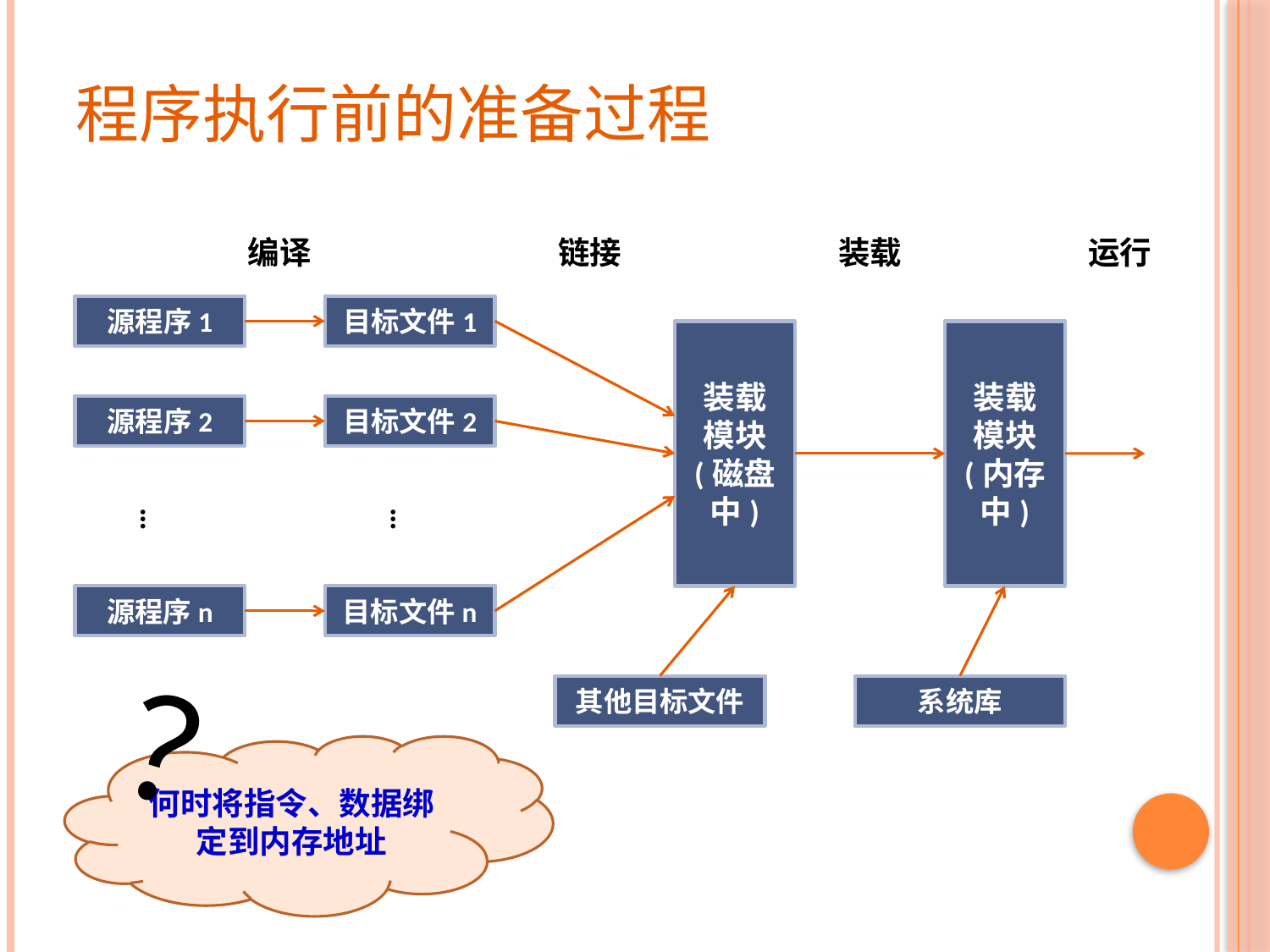

# 程序执行前的准备过程
编译
链接
装载
运行
源程序1
目标文件1
装载模块
(磁盘中)
装载模块
(内存中)
源程序2
目标文件2
…
…
源程序n
目标文件n
？
其他目标文件
系统库
何时将指令、数据绑定到内存地址